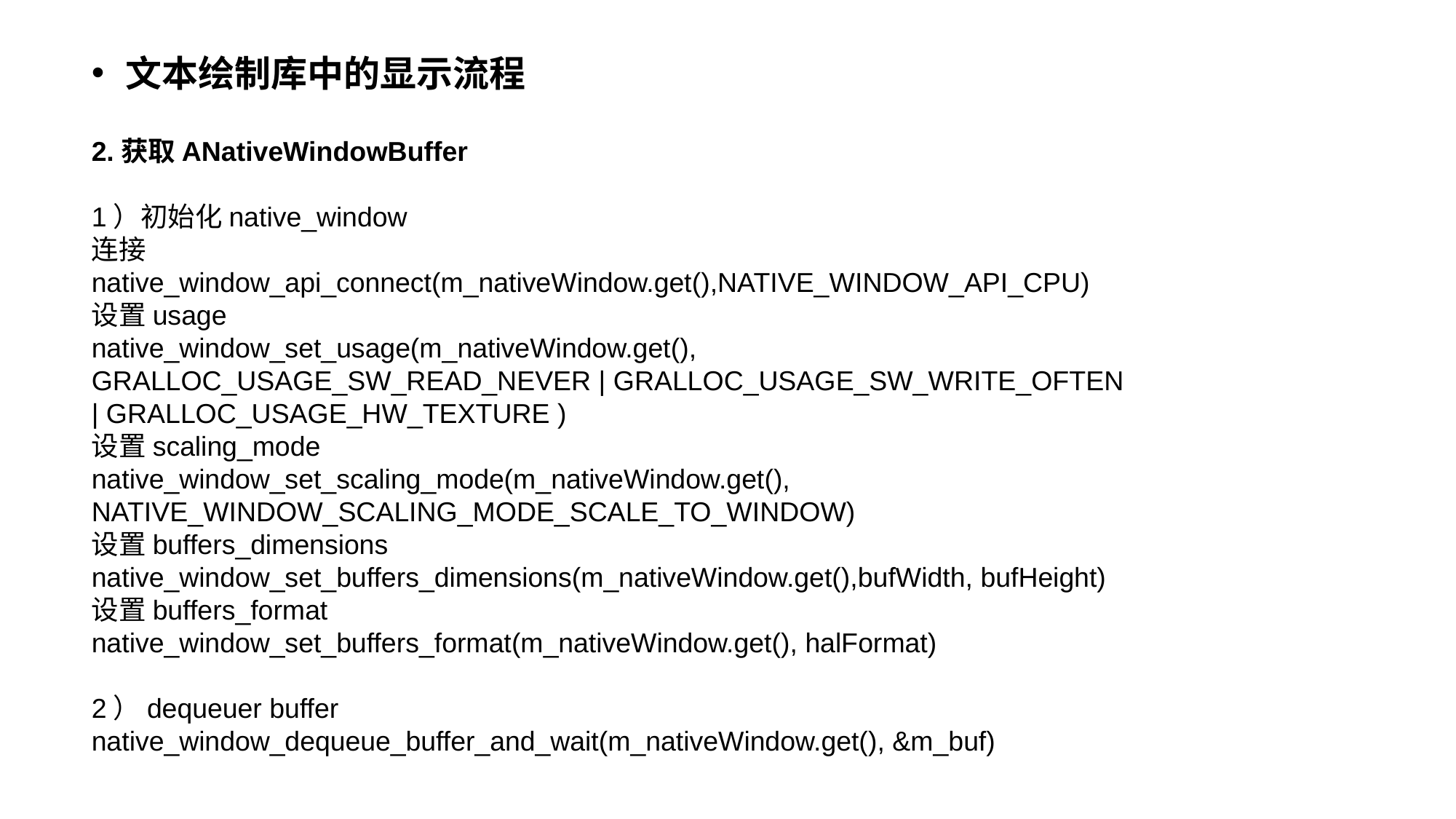

文本绘制库中的显示流程
2.获取ANativeWindowBuffer

1）初始化native_window
连接
native_window_api_connect(m_nativeWindow.get(),NATIVE_WINDOW_API_CPU)
设置usage
native_window_set_usage(m_nativeWindow.get(),
GRALLOC_USAGE_SW_READ_NEVER | GRALLOC_USAGE_SW_WRITE_OFTEN
| GRALLOC_USAGE_HW_TEXTURE )
设置scaling_mode
native_window_set_scaling_mode(m_nativeWindow.get(),
NATIVE_WINDOW_SCALING_MODE_SCALE_TO_WINDOW)
设置buffers_dimensions
native_window_set_buffers_dimensions(m_nativeWindow.get(),bufWidth, bufHeight)
设置buffers_format
native_window_set_buffers_format(m_nativeWindow.get(), halFormat)

2）dequeuer buffer
native_window_dequeue_buffer_and_wait(m_nativeWindow.get(), &m_buf)